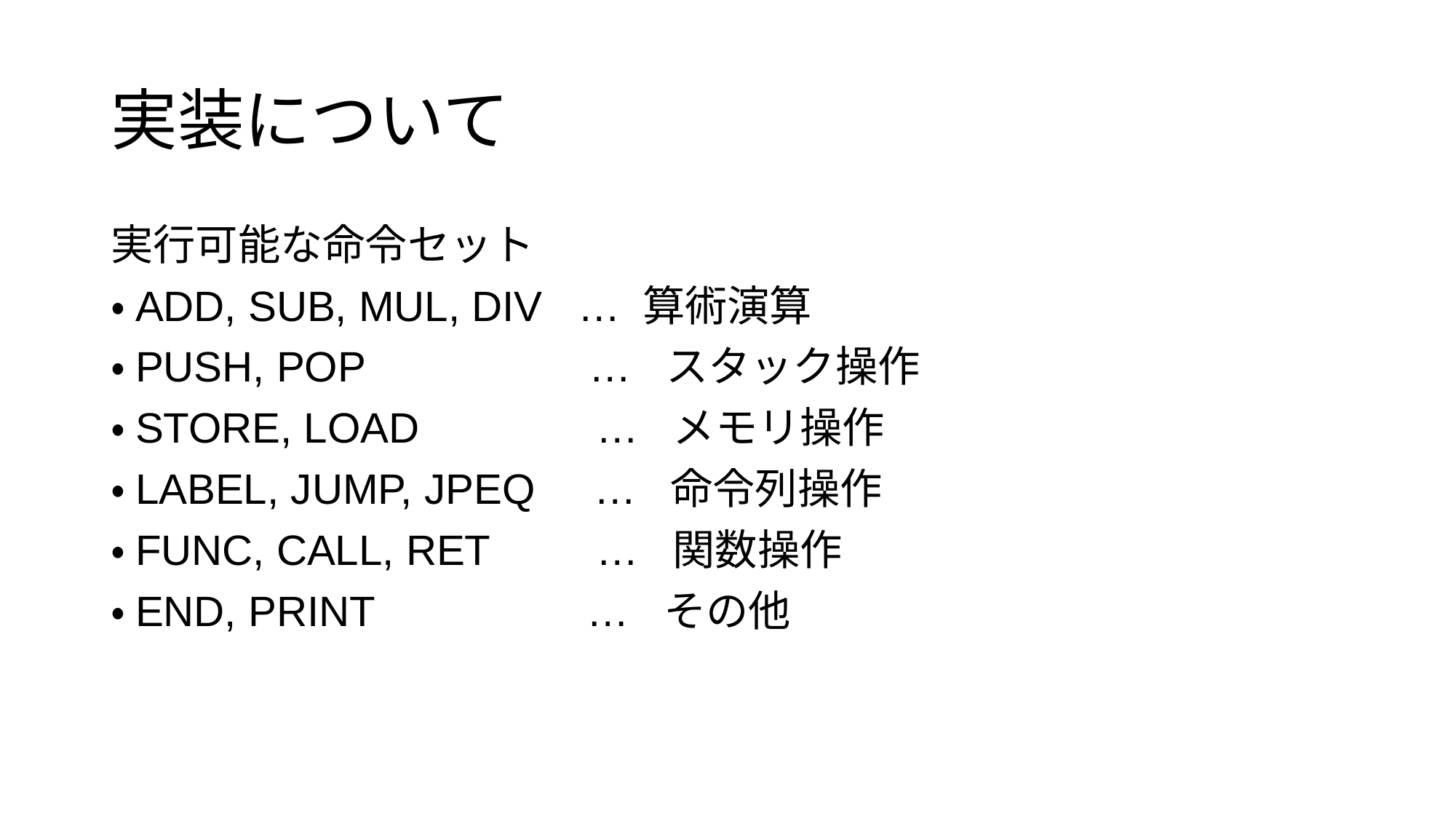

# 実装について
実行可能な命令セット
・ADD, SUB, MUL, DIV   … 算術演算
・PUSH, POP                   …  スタック操作
・STORE, LOAD               …  メモリ操作
・LABEL, JUMP, JPEQ     …  命令列操作
・FUNC, CALL, RET         …  関数操作
・END, PRINT                  …  その他